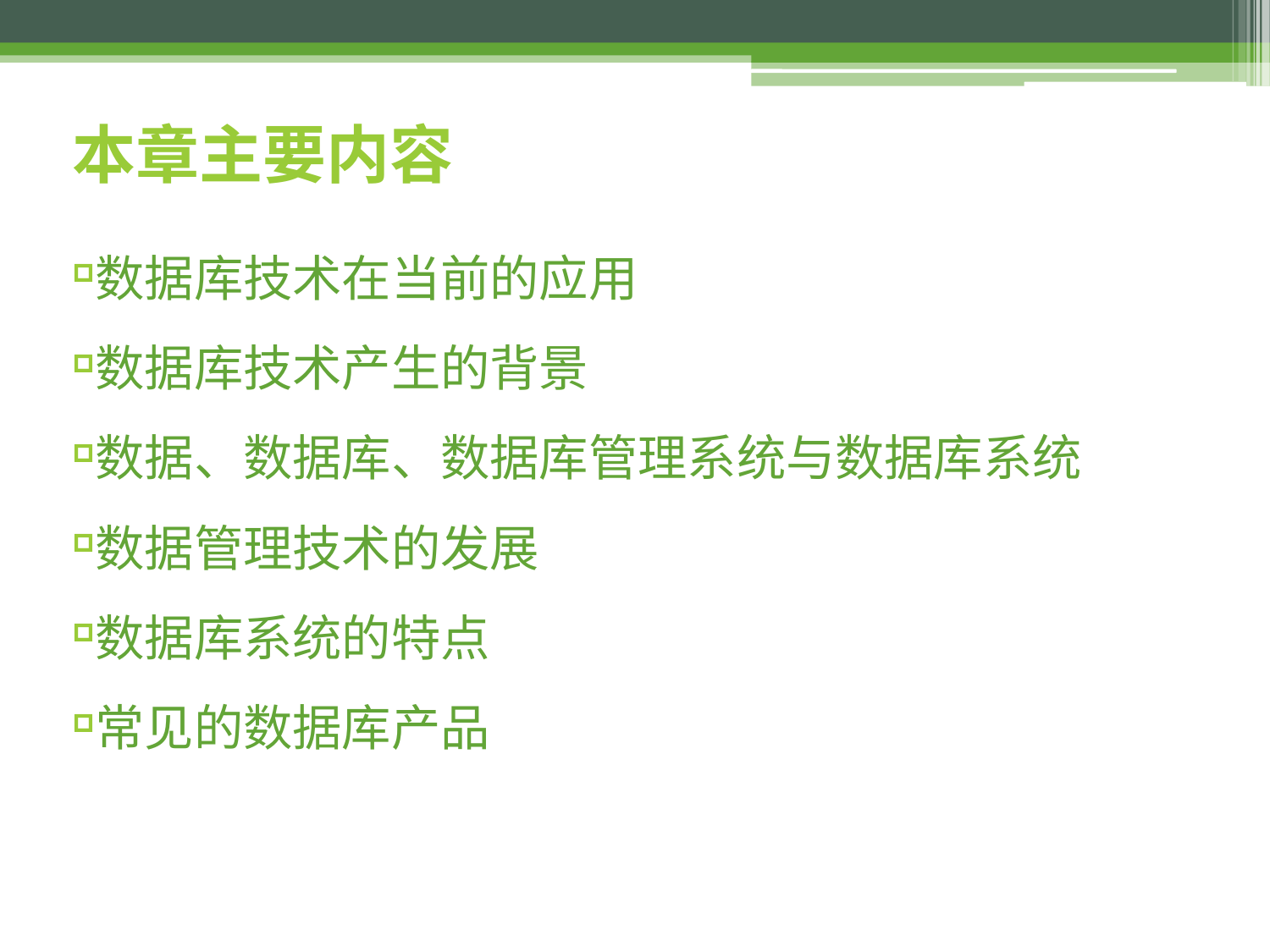

# 本章主要内容
数据库技术在当前的应用
数据库技术产生的背景
数据、数据库、数据库管理系统与数据库系统
数据管理技术的发展
数据库系统的特点
常见的数据库产品